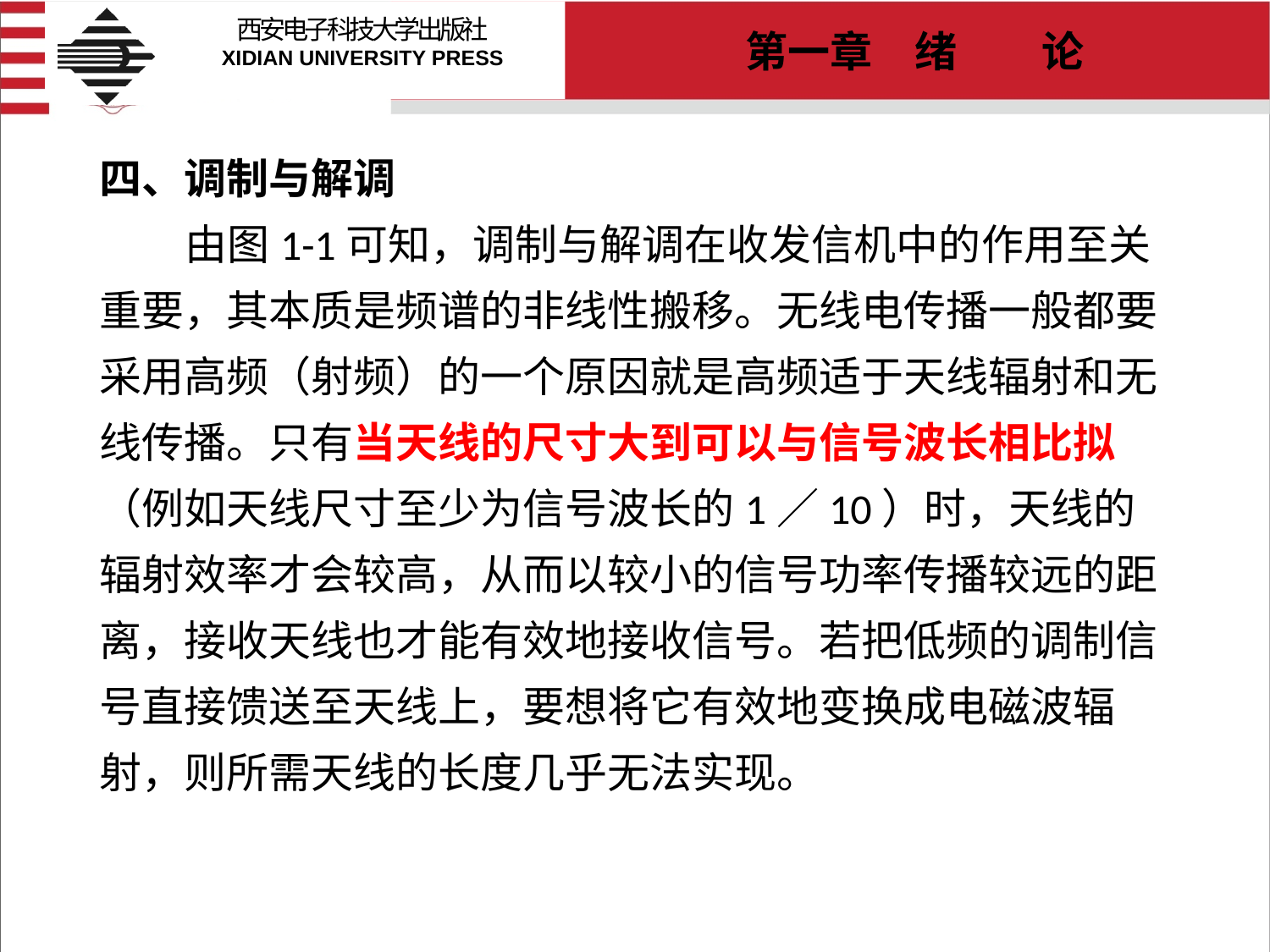

# 四、调制与解调 由图1-1可知，调制与解调在收发信机中的作用至关重要，其本质是频谱的非线性搬移。无线电传播一般都要采用高频（射频）的一个原因就是高频适于天线辐射和无线传播。只有当天线的尺寸大到可以与信号波长相比拟（例如天线尺寸至少为信号波长的1／10）时，天线的辐射效率才会较高，从而以较小的信号功率传播较远的距离，接收天线也才能有效地接收信号。若把低频的调制信号直接馈送至天线上，要想将它有效地变换成电磁波辐射，则所需天线的长度几乎无法实现。